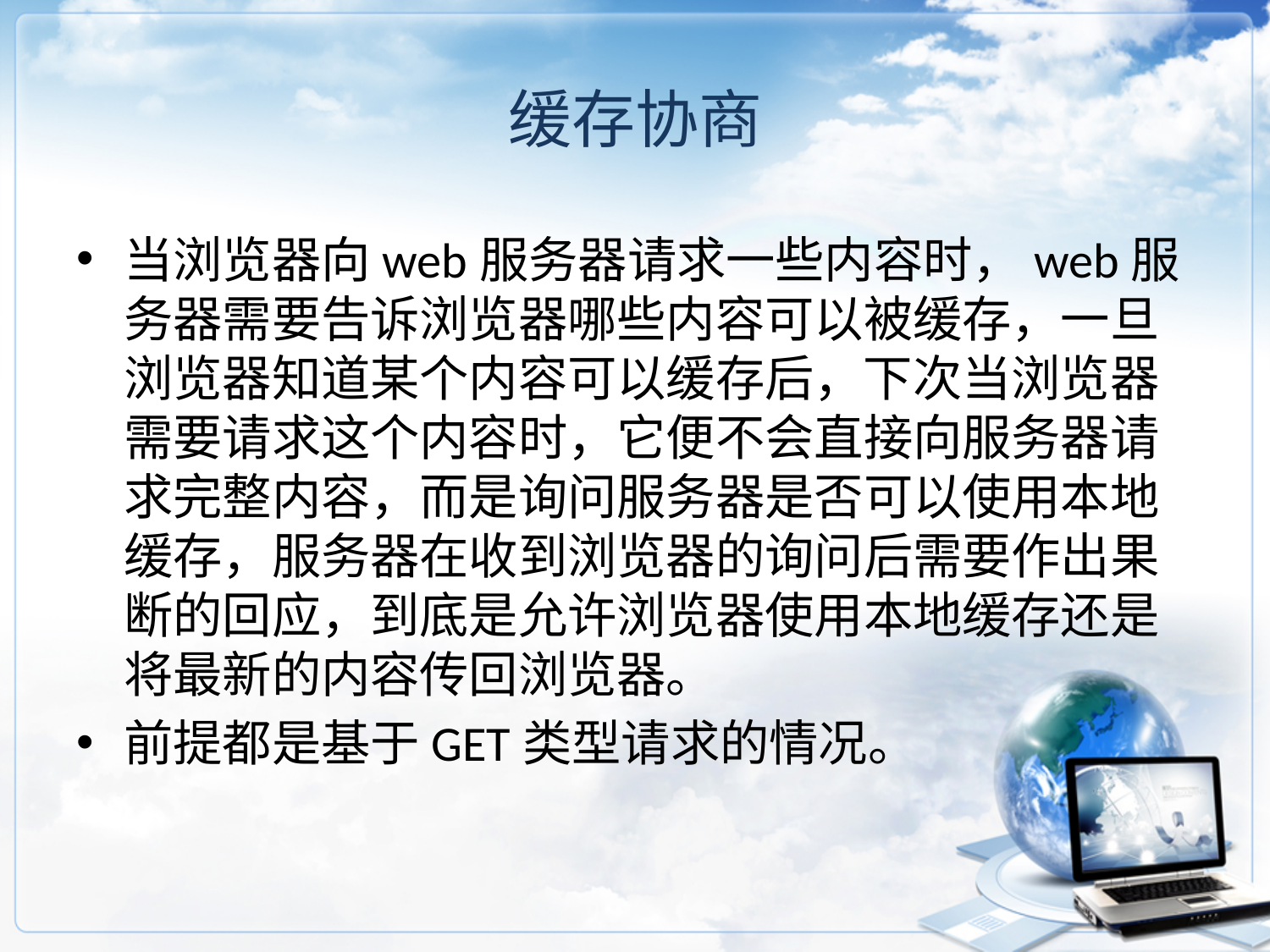

# 缓存协商
当浏览器向web服务器请求一些内容时，web服务器需要告诉浏览器哪些内容可以被缓存，一旦浏览器知道某个内容可以缓存后，下次当浏览器需要请求这个内容时，它便不会直接向服务器请求完整内容，而是询问服务器是否可以使用本地缓存，服务器在收到浏览器的询问后需要作出果断的回应，到底是允许浏览器使用本地缓存还是将最新的内容传回浏览器。
前提都是基于GET类型请求的情况。